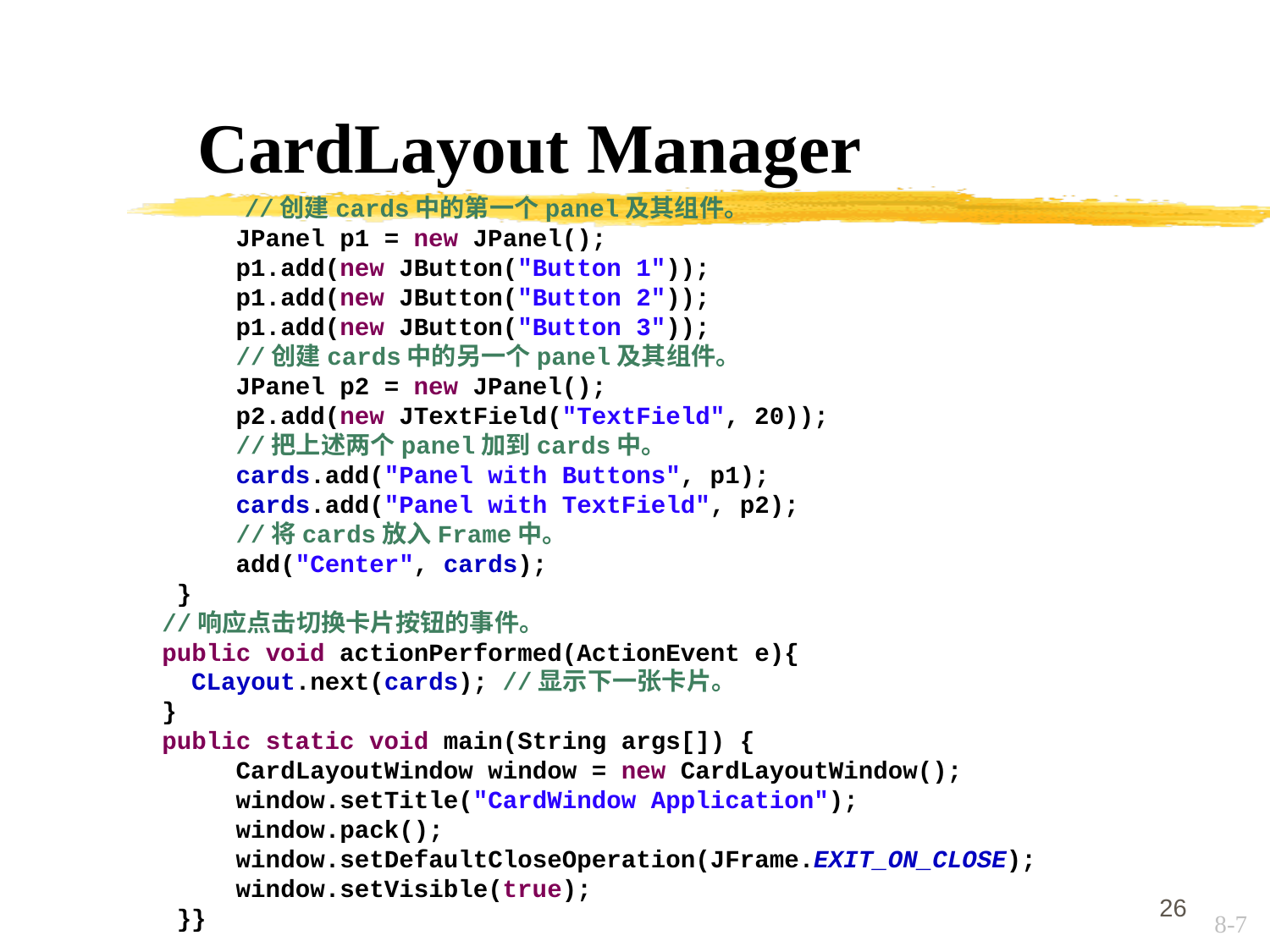

CardLayout Manager
	//创建cards中的第一个panel及其组件。
        JPanel p1 = new JPanel();
        p1.add(new JButton("Button 1"));
        p1.add(new JButton("Button 2"));
        p1.add(new JButton("Button 3"));
        //创建cards中的另一个panel及其组件。
        JPanel p2 = new JPanel();
        p2.add(new JTextField("TextField", 20));
        //把上述两个panel加到cards中。
        cards.add("Panel with Buttons", p1);
        cards.add("Panel with TextField", p2);
        //将cards放入Frame中。
        add("Center", cards);
    }
   //响应点击切换卡片按钮的事件。
   public void actionPerformed(ActionEvent e){
     CLayout.next(cards); //显示下一张卡片。
   }
   public static void main(String args[]) {
        CardLayoutWindow window = new CardLayoutWindow();
        window.setTitle("CardWindow Application");
        window.pack();
        window.setDefaultCloseOperation(JFrame.EXIT_ON_CLOSE);
        window.setVisible(true);
    }}
26
8-7